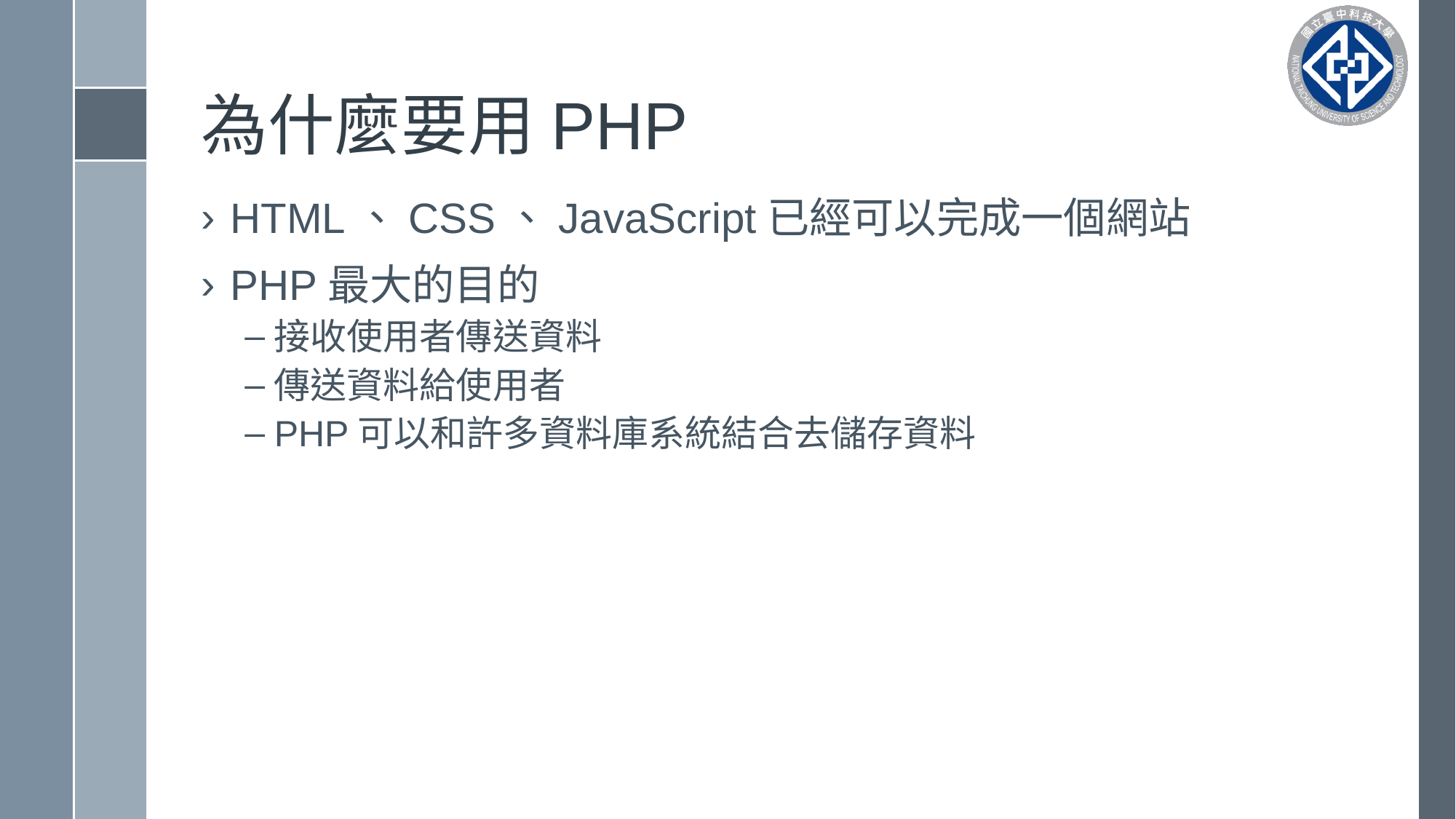

# 為什麼要用PHP
HTML、CSS、JavaScript已經可以完成一個網站
PHP最大的目的
接收使用者傳送資料
傳送資料給使用者
PHP可以和許多資料庫系統結合去儲存資料